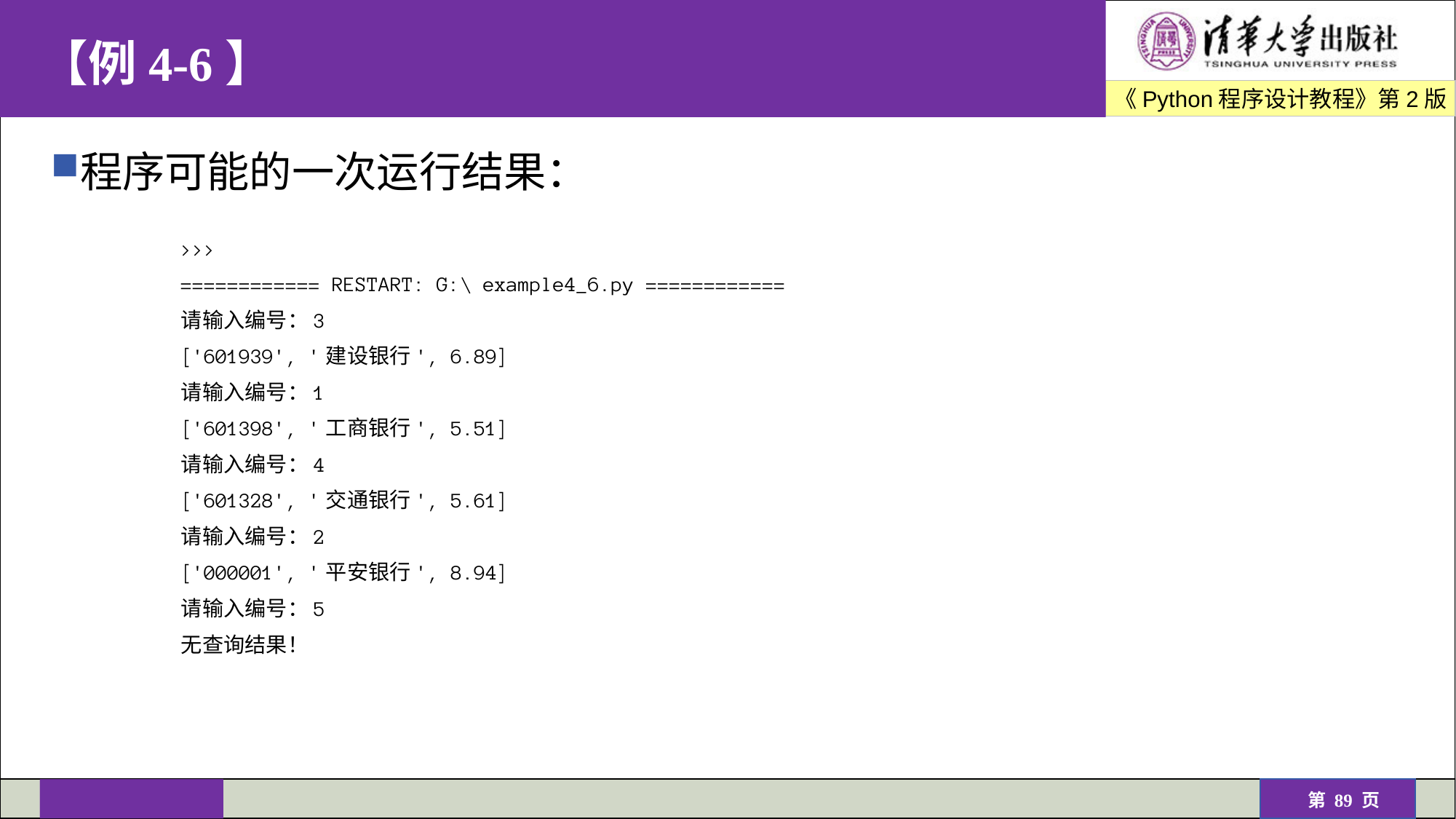

# 【例4-6】
程序可能的一次运行结果：
>>>
============ RESTART: G:\ example4_6.py ============
请输入编号：3
['601939', '建设银行', 6.89]
请输入编号：1
['601398', '工商银行', 5.51]
请输入编号：4
['601328', '交通银行', 5.61]
请输入编号：2
['000001', '平安银行', 8.94]
请输入编号：5
无查询结果！